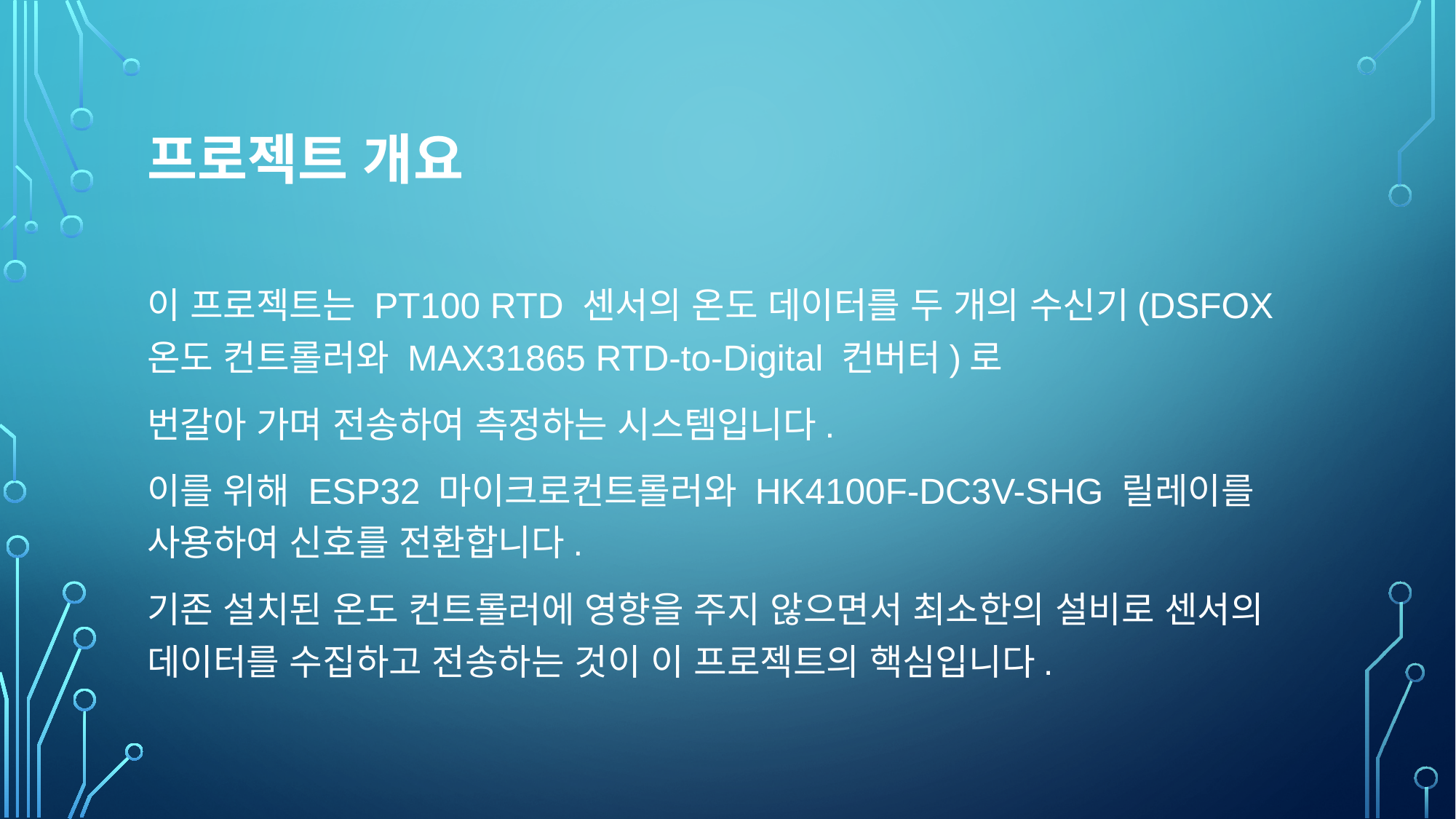

# 프로젝트 개요
이 프로젝트는 PT100 RTD 센서의 온도 데이터를 두 개의 수신기(DSFOX 온도 컨트롤러와 MAX31865 RTD-to-Digital 컨버터)로
번갈아 가며 전송하여 측정하는 시스템입니다.
이를 위해 ESP32 마이크로컨트롤러와 HK4100F-DC3V-SHG 릴레이를 사용하여 신호를 전환합니다.
기존 설치된 온도 컨트롤러에 영향을 주지 않으면서 최소한의 설비로 센서의 데이터를 수집하고 전송하는 것이 이 프로젝트의 핵심입니다.